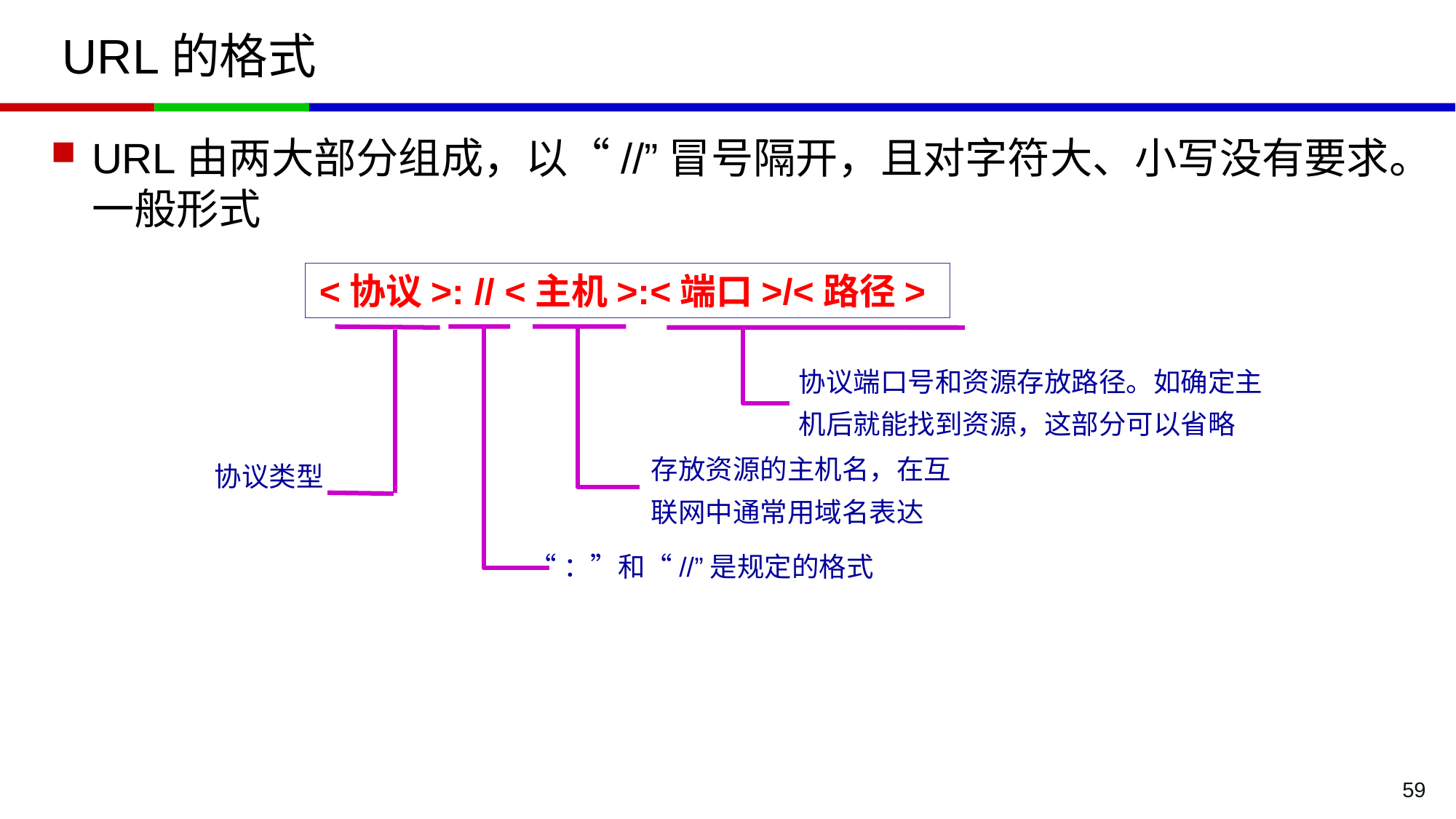

# URL的格式
URL由两大部分组成，以“//”冒号隔开，且对字符大、小写没有要求。一般形式
<协议>: // <主机>:<端口>/<路径>

存放资源的主机名，在互联网中通常用域名表达

协议端口号和资源存放路径。如确定主机后就能找到资源，这部分可以省略

协议类型
“：”和“//”是规定的格式

59